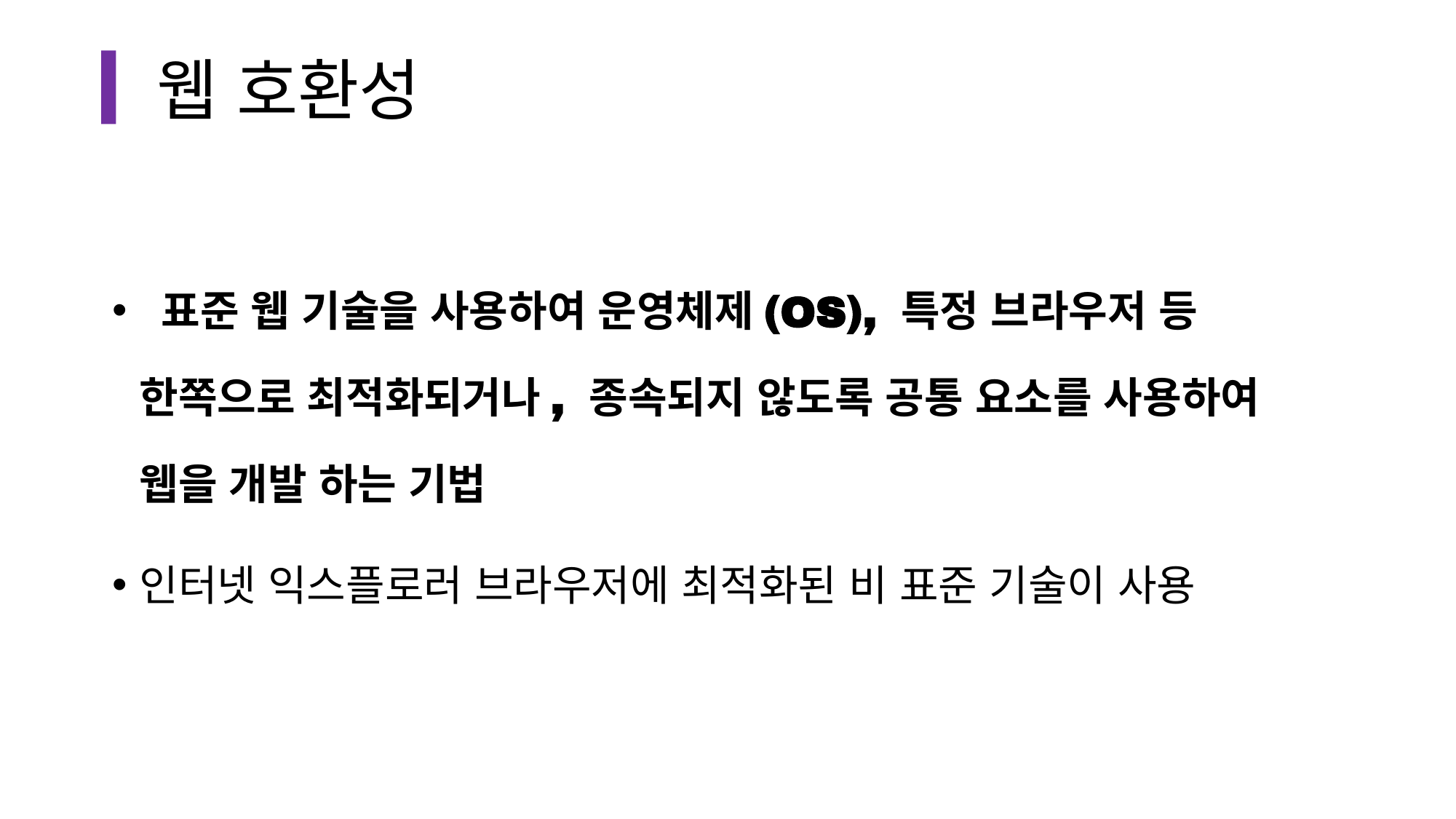

# 웹 호환성

 표준 웹 기술을 사용하여 운영체제(OS), 특정 브라우저 등 한쪽으로 최적화되거나, 종속되지 않도록 공통 요소를 사용하여 웹을 개발 하는 기법
인터넷 익스플로러 브라우저에 최적화된 비 표준 기술이 사용